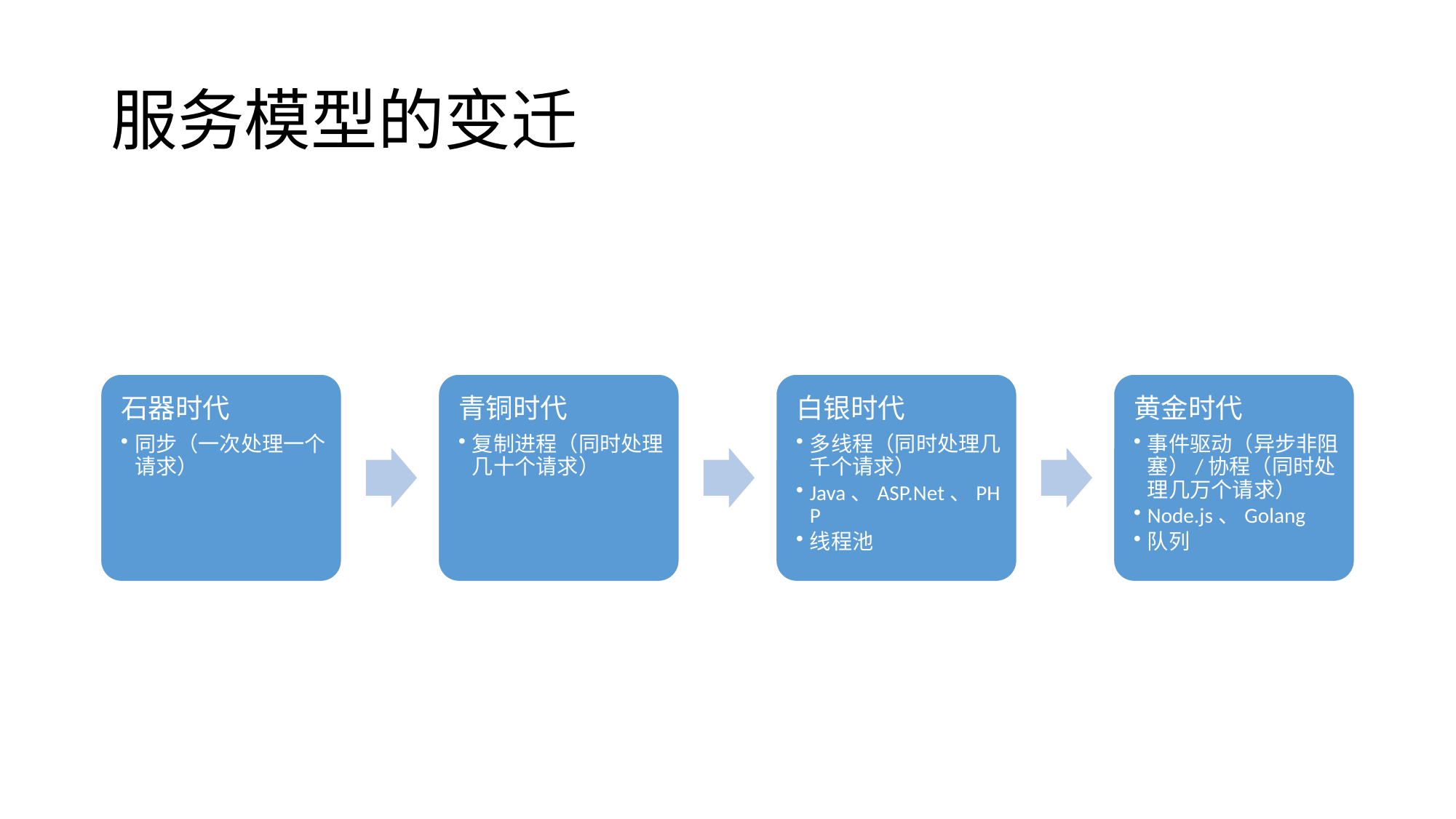

# 服务模型的变迁
石器时代
同步（一次处理一个请求）

青铜时代
复制进程（同时处理几十个请求）

白银时代
多线程（同时处理几千个请求）
Java、ASP.Net、PHP
线程池

黄金时代
事件驱动（异步非阻塞）/协程（同时处理几万个请求）
Node.js、Golang
队列